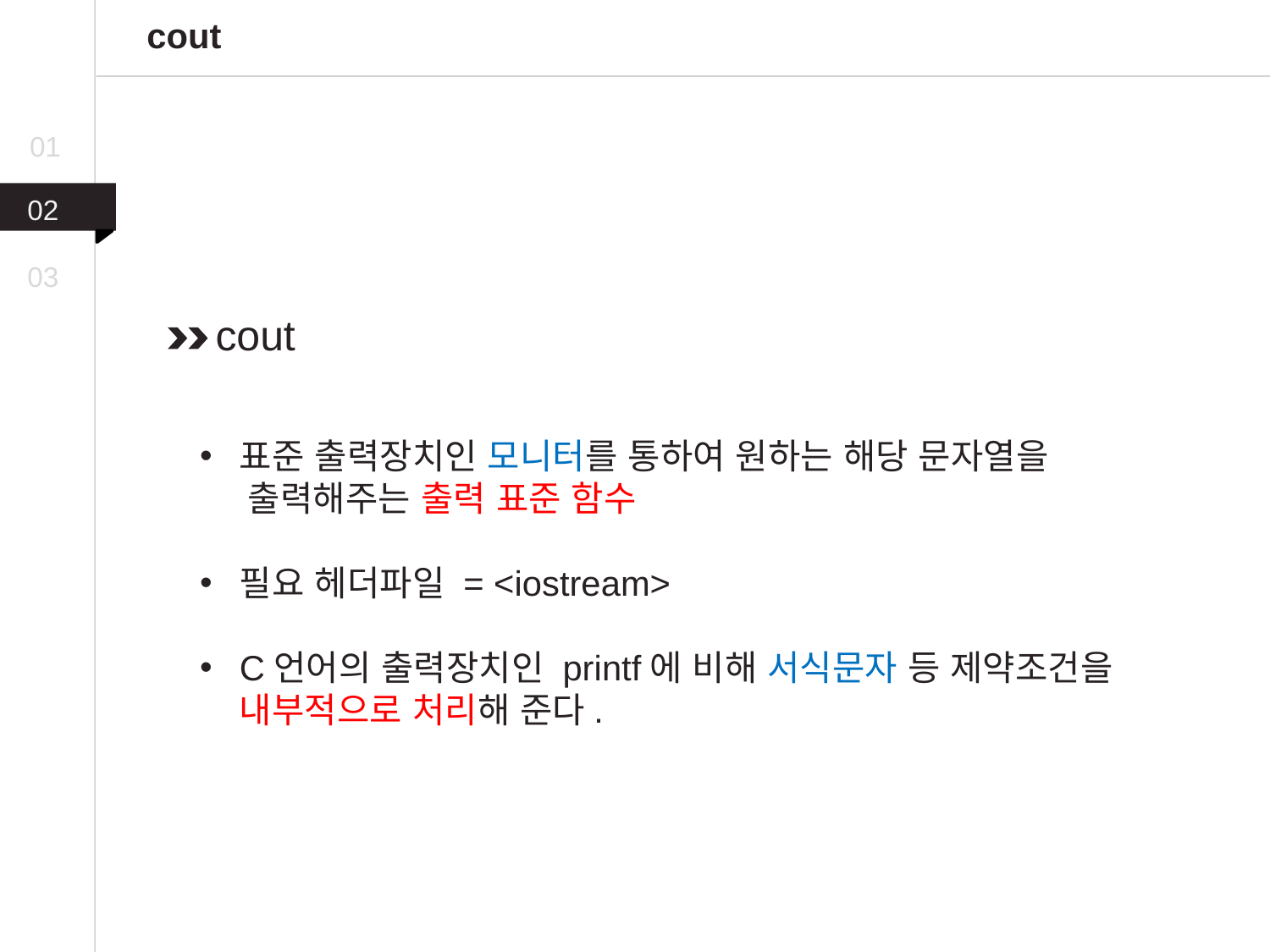

cout
01

02

03
 cout

표준 출력장치인 모니터를 통하여 원하는 해당 문자열을
    출력해주는 출력 표준 함수

필요 헤더파일 = <iostream>

C언어의 출력장치인 printf에 비해 서식문자 등 제약조건을 내부적으로 처리해 준다.